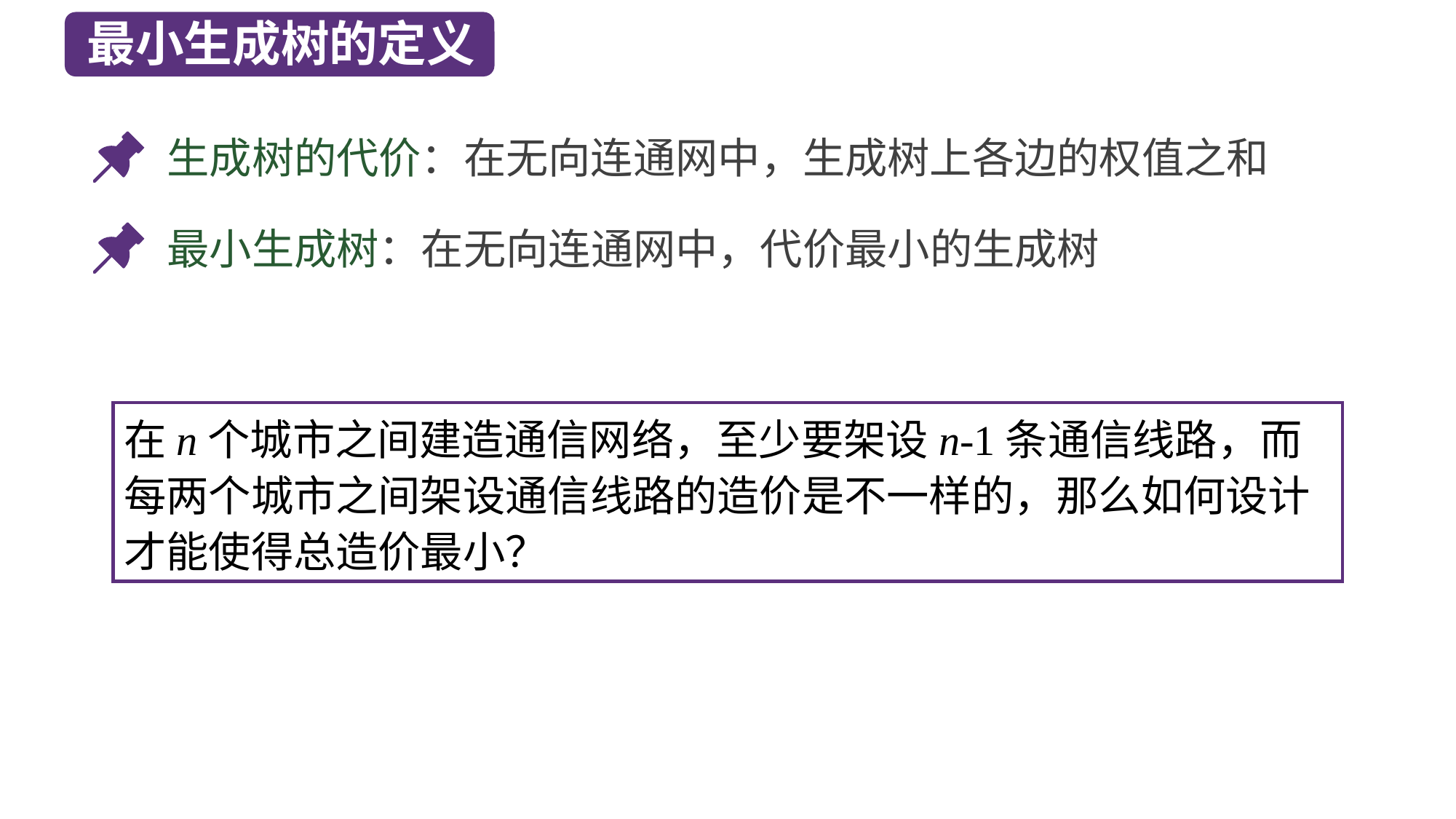

最小生成树的定义

生成树的代价：在无向连通网中，生成树上各边的权值之和

最小生成树：在无向连通网中，代价最小的生成树

在n个城市之间建造通信网络，至少要架设n-1条通信线路，而每两个城市之间架设通信线路的造价是不一样的，那么如何设计才能使得总造价最小？